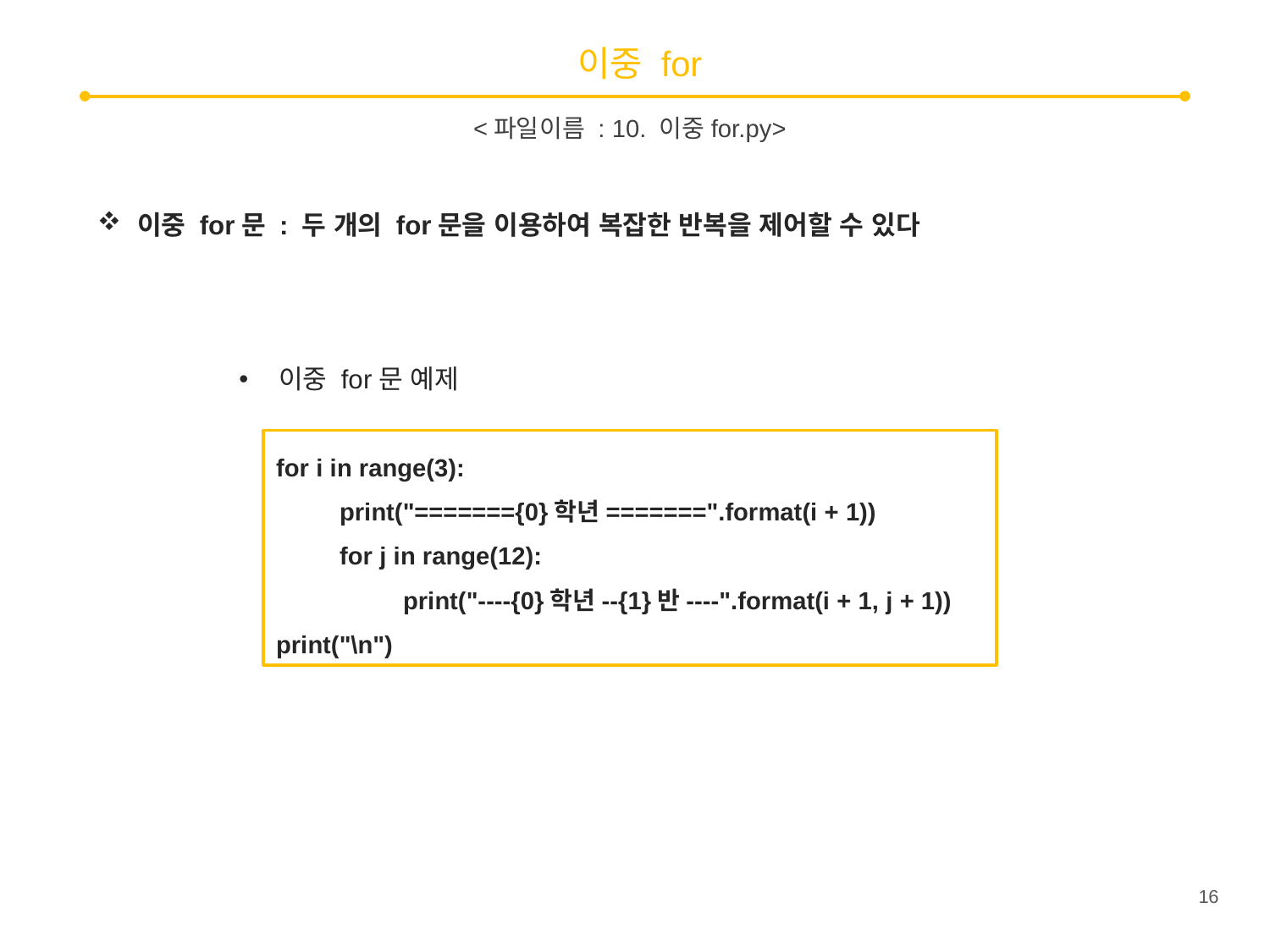

# 이중 for
<파일이름 : 10. 이중for.py>
이중 for문 : 두 개의 for문을 이용하여 복잡한 반복을 제어할 수 있다
이중 for문 예제
for i in range(3):
print("======={0}학년=======".format(i + 1))
for j in range(12):
print("----{0}학년--{1}반----".format(i + 1, j + 1))
print("\n")